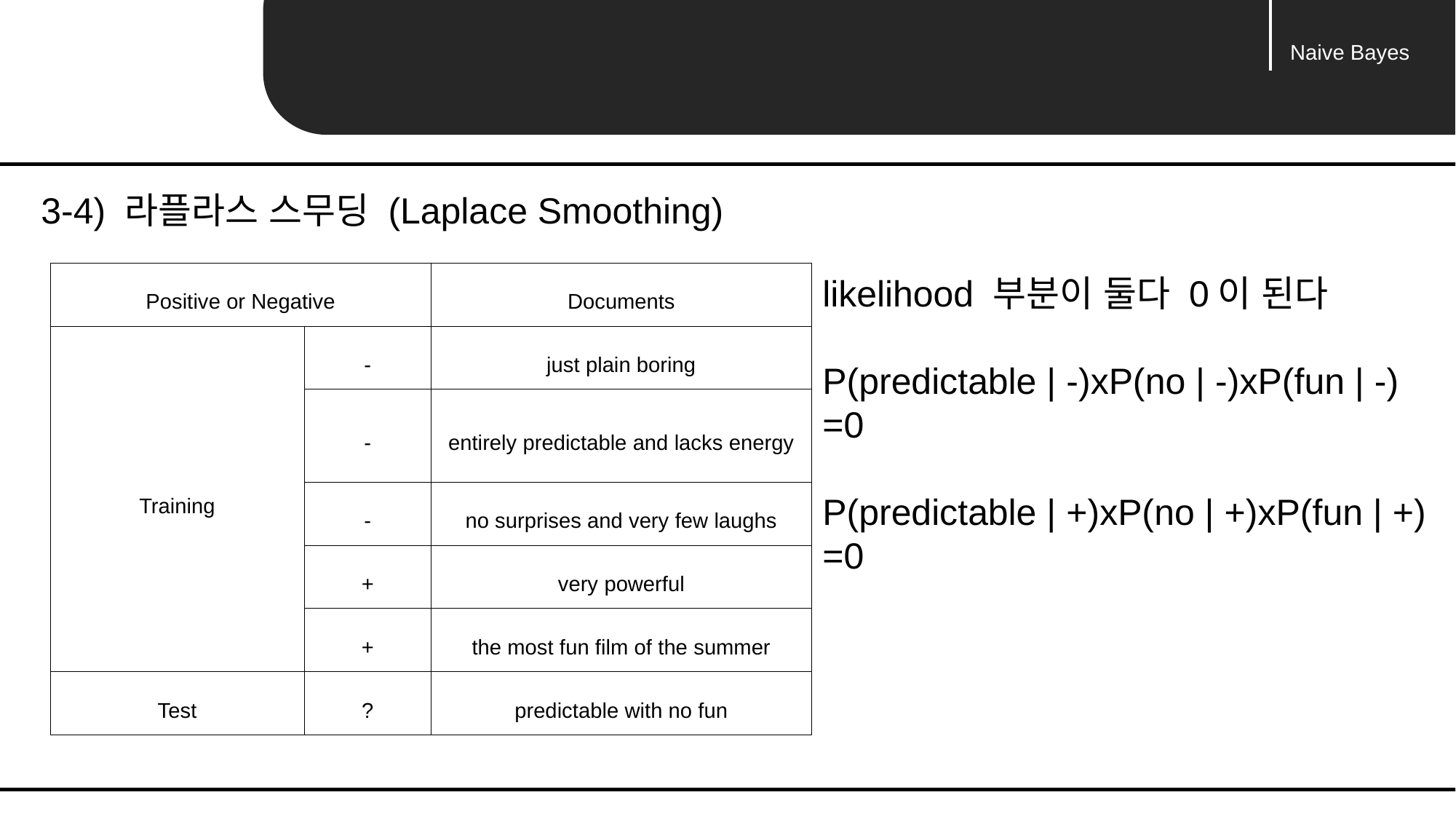

Naive Bayes

Unit  03 ㅣNaive Bayes Classification
3-4) 라플라스 스무딩 (Laplace Smoothing)
| Positive or Negative |  | Documents |
| --- | --- | --- |
| Training | - | just plain boring |
|  | - | entirely predictable and lacks energy |
|  | - | no surprises and very few laughs |
|  | + | very powerful |
|  | + | the most fun film of the summer |
| Test | ? | predictable with no fun |
likelihood 부분이 둘다 0이 된다

P(predictable | -)xP(no | -)xP(fun | -)
=0

P(predictable | +)xP(no | +)xP(fun | +)
=0